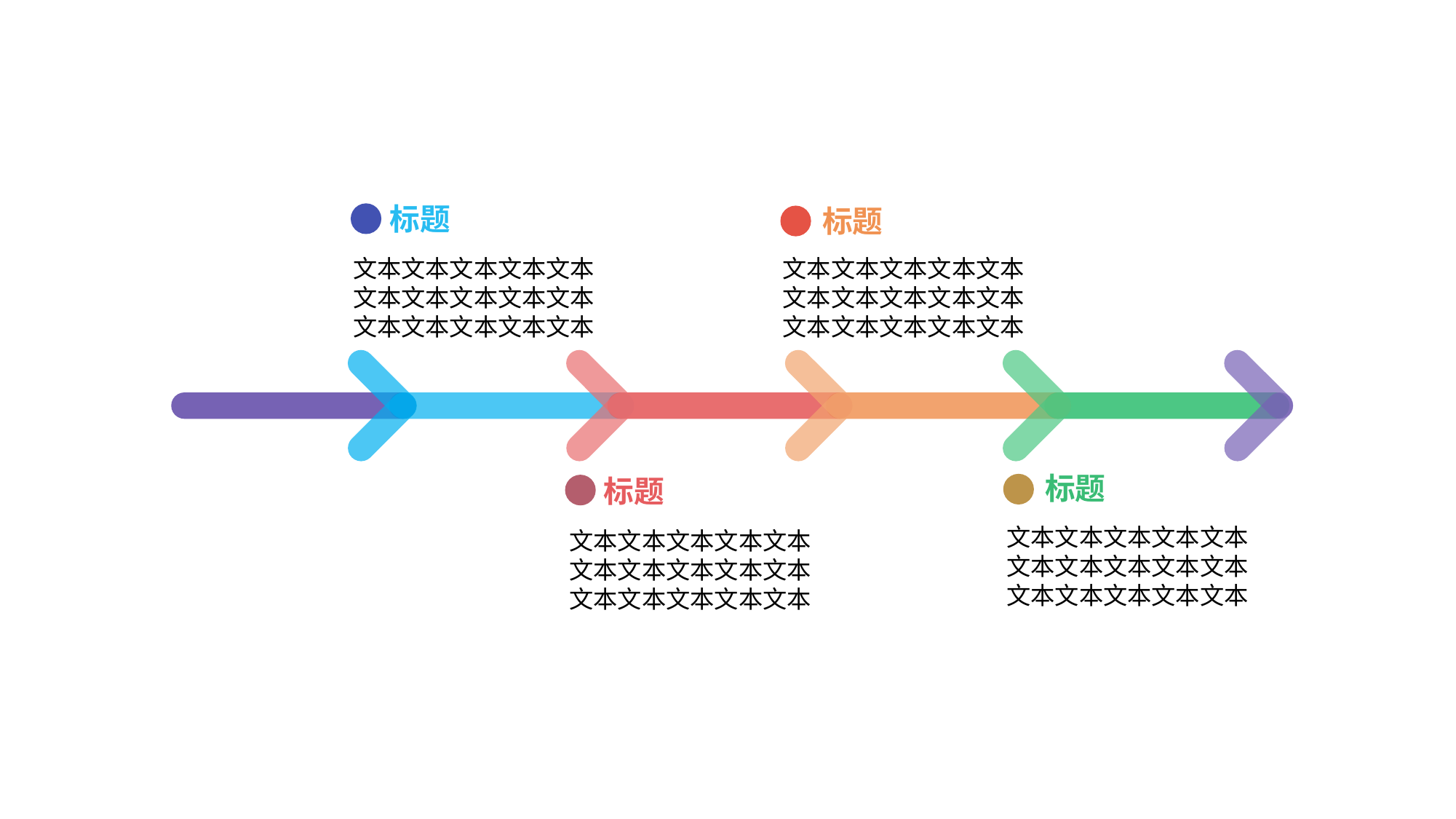

标题
标题

文本文本文本文本文本
文本文本文本文本文本
文本文本文本文本文本

文本文本文本文本文本
文本文本文本文本文本
文本文本文本文本文本

标题
标题

文本文本文本文本文本
文本文本文本文本文本
文本文本文本文本文本

文本文本文本文本文本
文本文本文本文本文本
文本文本文本文本文本